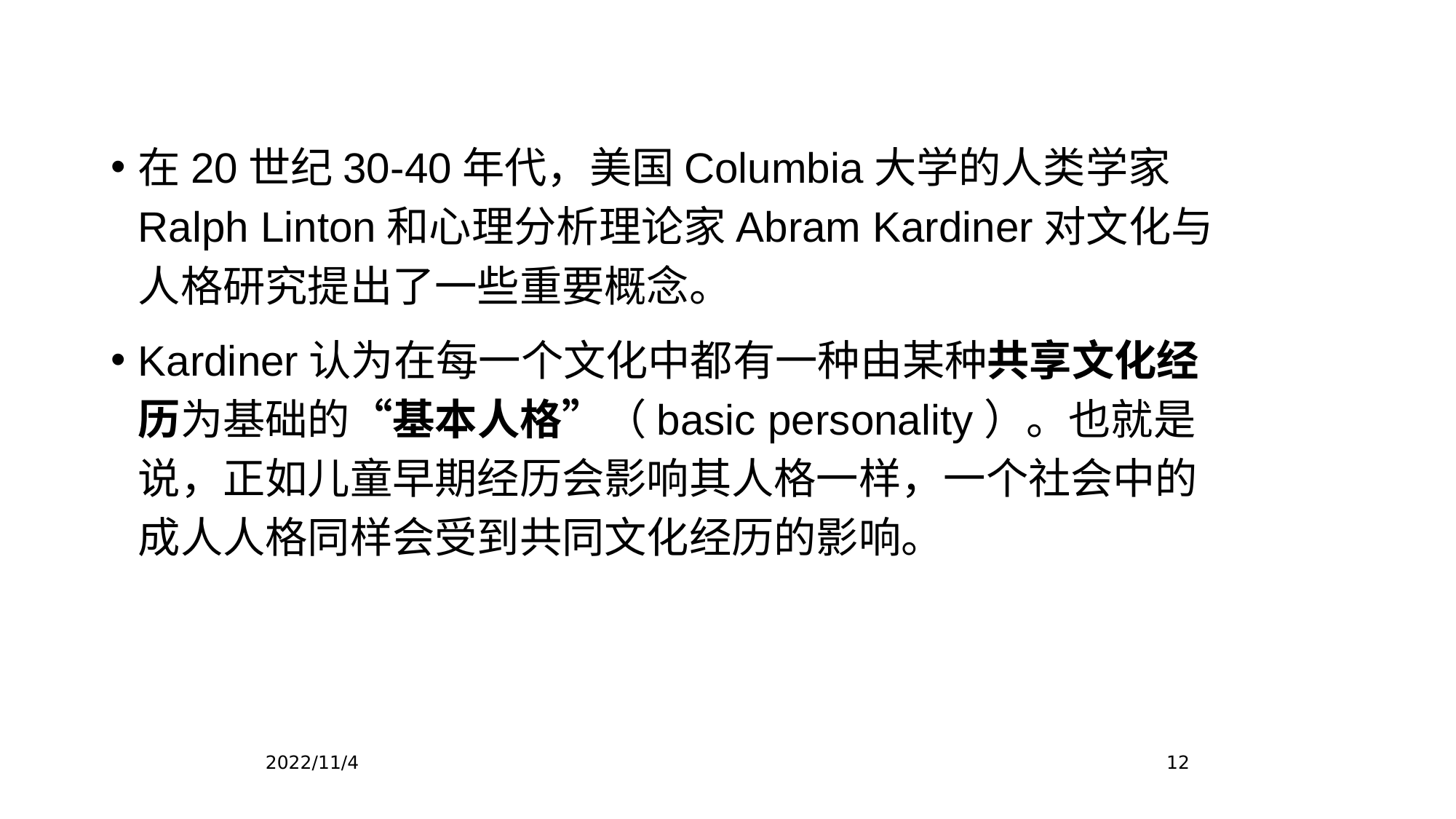

在20世纪30-40年代，美国Columbia大学的人类学家Ralph Linton和心理分析理论家Abram Kardiner对文化与人格研究提出了一些重要概念。
Kardiner认为在每一个文化中都有一种由某种共享文化经历为基础的“基本人格”（basic personality）。也就是说，正如儿童早期经历会影响其人格一样，一个社会中的成人人格同样会受到共同文化经历的影响。
2022/11/4
12